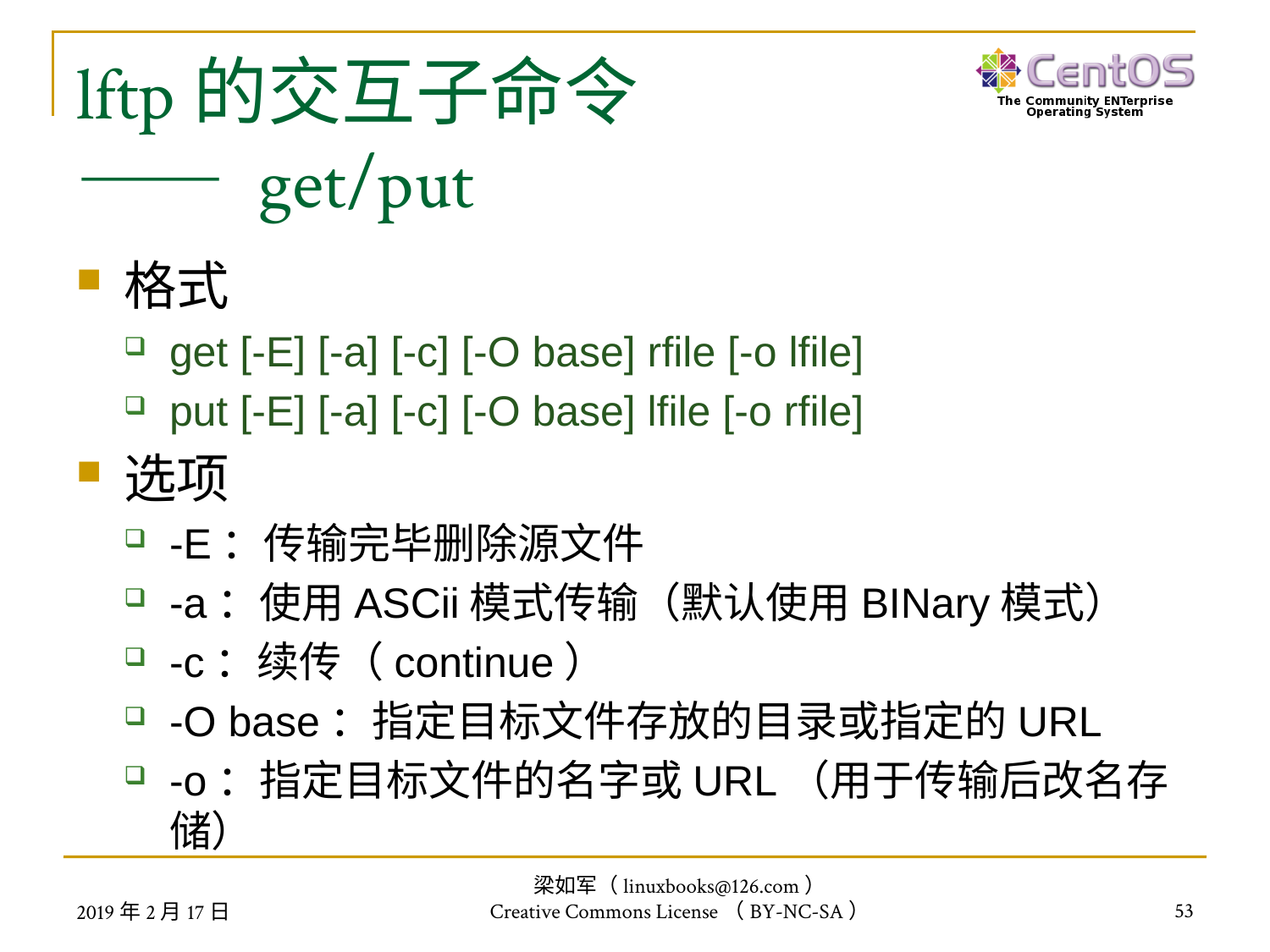

# lftp的交互子命令 —— get/put
格式
get [-E] [-a] [-c] [-O base] rfile [-o lfile]
put [-E] [-a] [-c] [-O base] lfile [-o rfile]
选项
-E：传输完毕删除源文件
-a：使用ASCii模式传输（默认使用BINary模式）
-c：续传（continue）
-O base：指定目标文件存放的目录或指定的URL
-o：指定目标文件的名字或URL（用于传输后改名存储）

梁如军（linuxbooks@126.com）
Creative Commons License（BY-NC-SA）
2019年2月17日
53